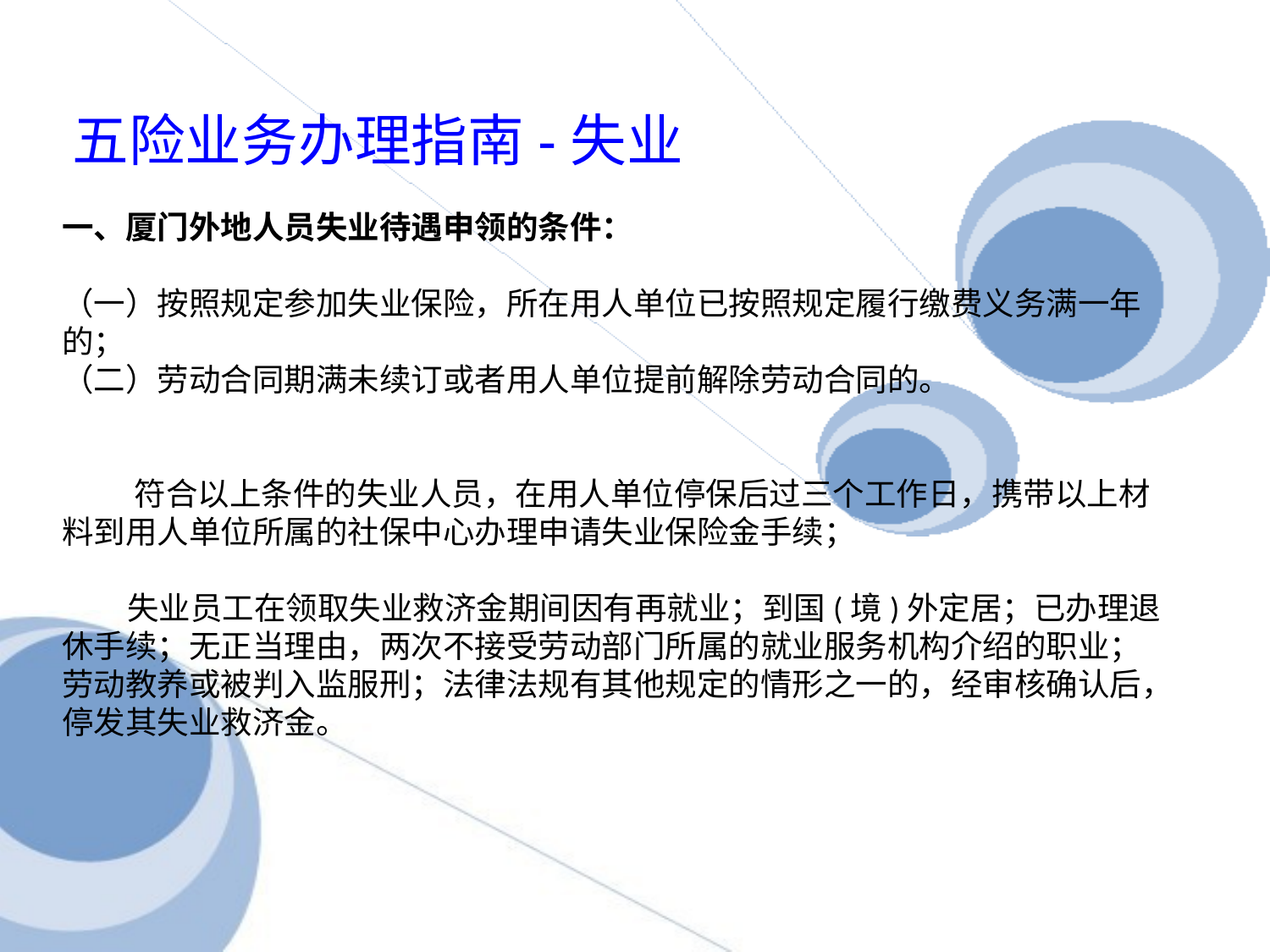

# 五险业务办理指南-失业

一、厦门外地人员失业待遇申领的条件：

（一）按照规定参加失业保险，所在用人单位已按照规定履行缴费义务满一年的；
（二）劳动合同期满未续订或者用人单位提前解除劳动合同的。

         符合以上条件的失业人员，在用人单位停保后过三个工作日，携带以上材料到用人单位所属的社保中心办理申请失业保险金手续；

        失业员工在领取失业救济金期间因有再就业；到国(境)外定居；已办理退休手续；无正当理由，两次不接受劳动部门所属的就业服务机构介绍的职业；劳动教养或被判入监服刑；法律法规有其他规定的情形之一的，经审核确认后，停发其失业救济金。